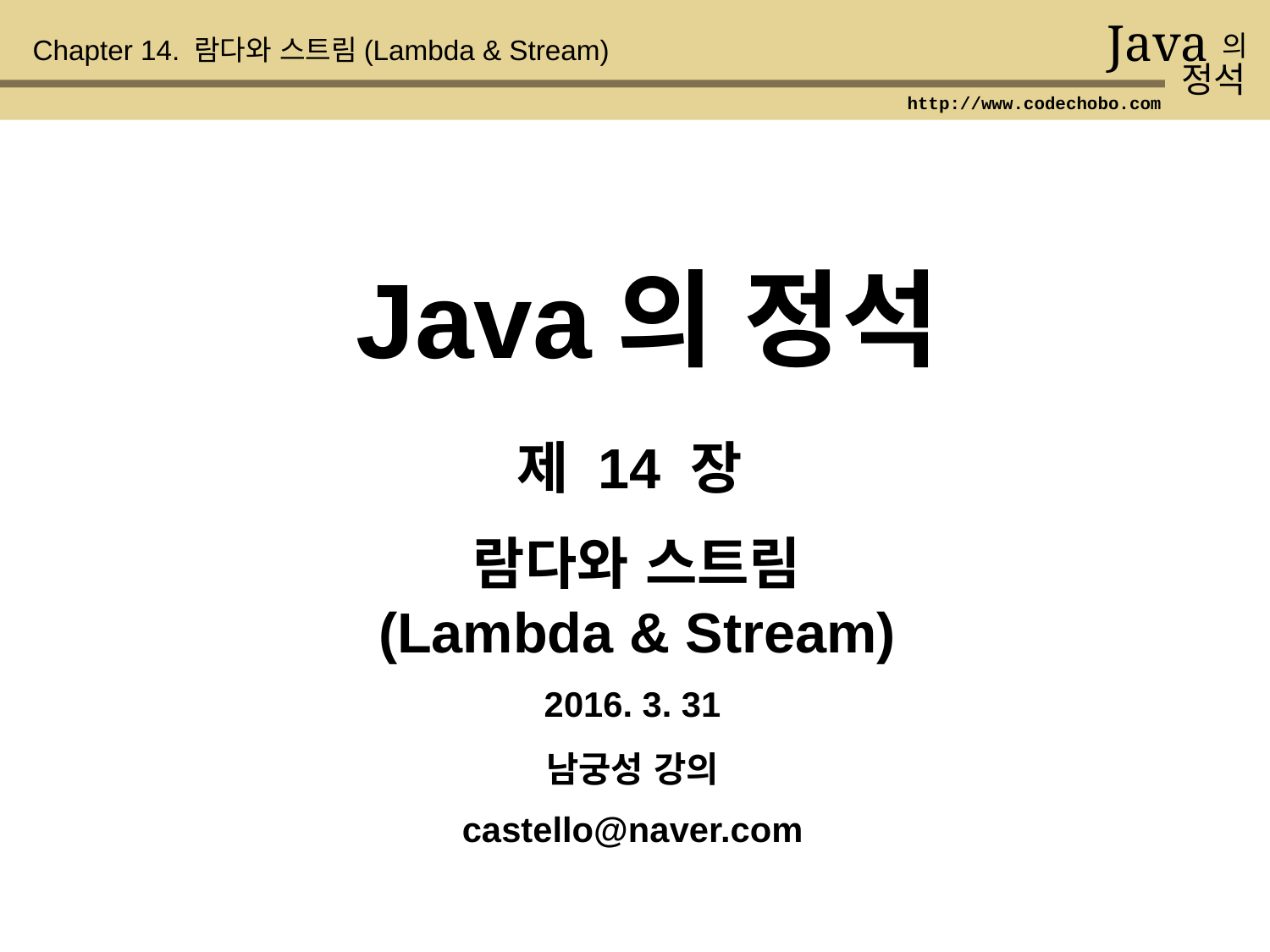

Java
의
정석
Chapter 14. 람다와 스트림(Lambda & Stream)

http://www.codechobo.com
Java의 정석
제 14 장
람다와 스트림
(Lambda & Stream)
2016. 3. 31
남궁성 강의
castello@naver.com